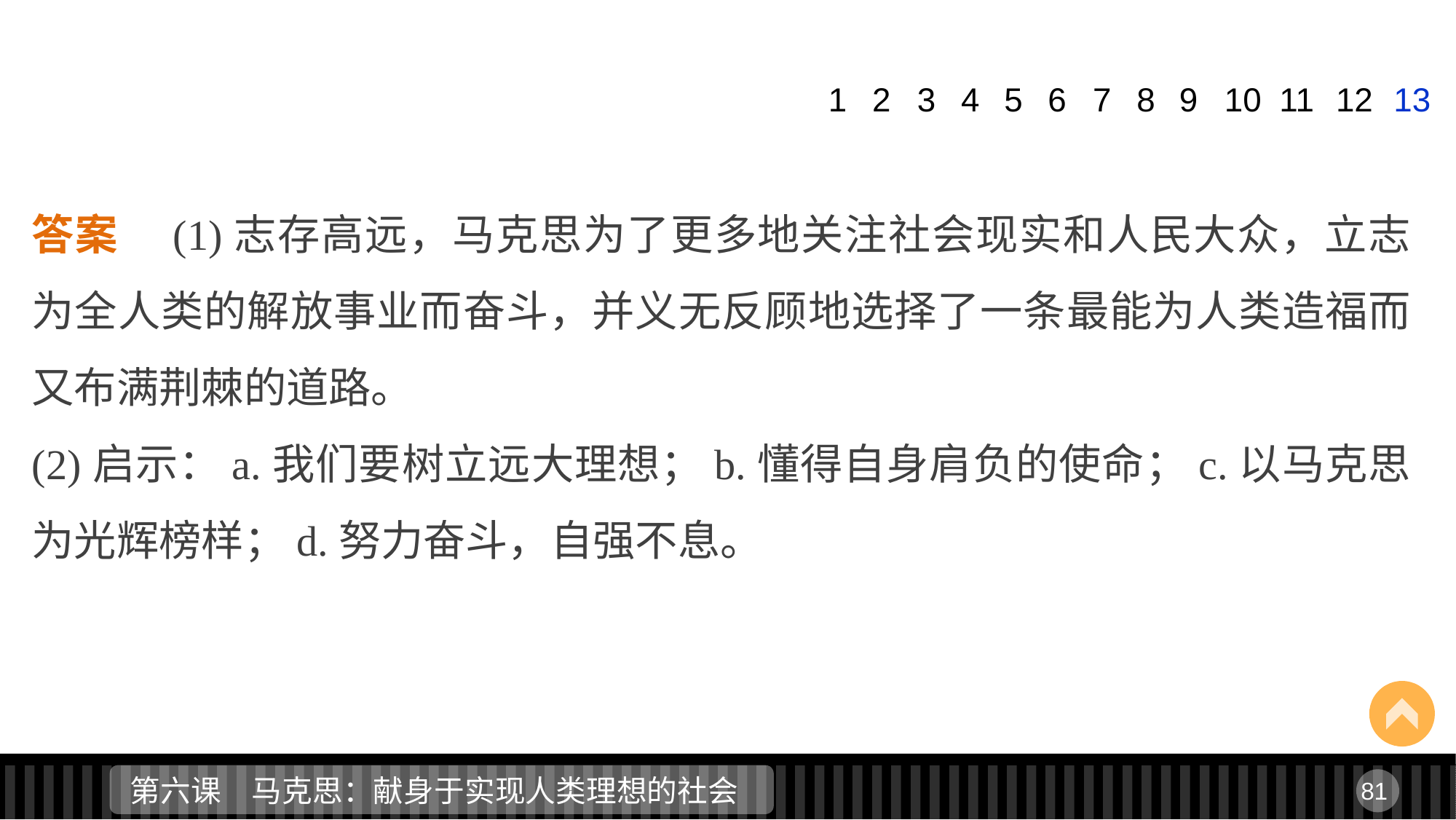

1
2
3
4
5
6
7
8
9
11
12
13
10
答案　(1)志存高远，马克思为了更多地关注社会现实和人民大众，立志为全人类的解放事业而奋斗，并义无反顾地选择了一条最能为人类造福而又布满荆棘的道路。
(2)启示：a.我们要树立远大理想；b.懂得自身肩负的使命；c.以马克思为光辉榜样；d.努力奋斗，自强不息。